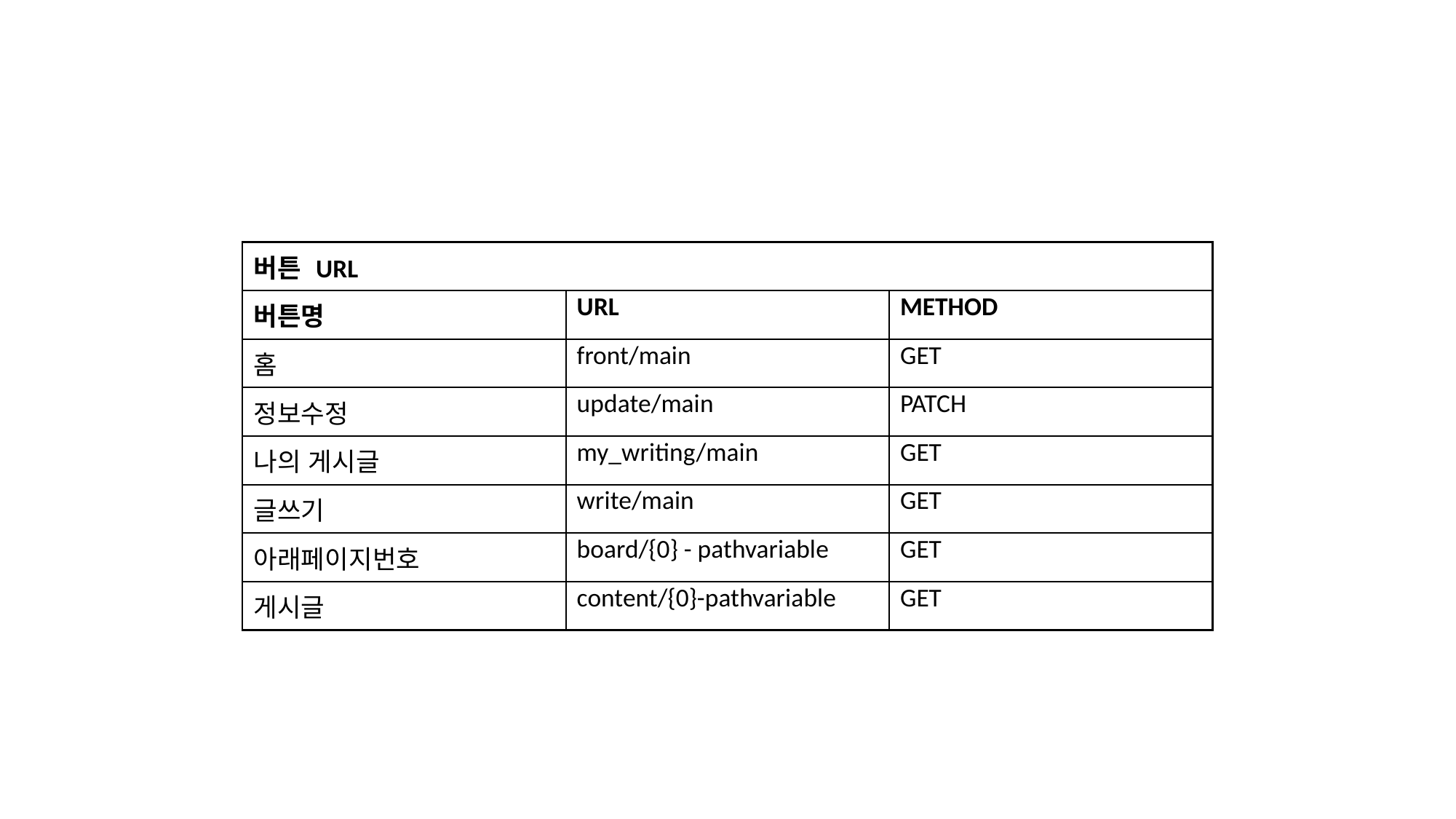

| 버튼 URL |  |  |
| --- | --- | --- |
| 버튼명 | URL | METHOD |
| 홈 | front/main | GET |
| 정보수정 | update/main | PATCH |
| 나의 게시글 | my\_writing/main | GET |
| 글쓰기 | write/main | GET |
| 아래페이지번호 | board/{0} - pathvariable | GET |
| 게시글 | content/{0}-pathvariable | GET |